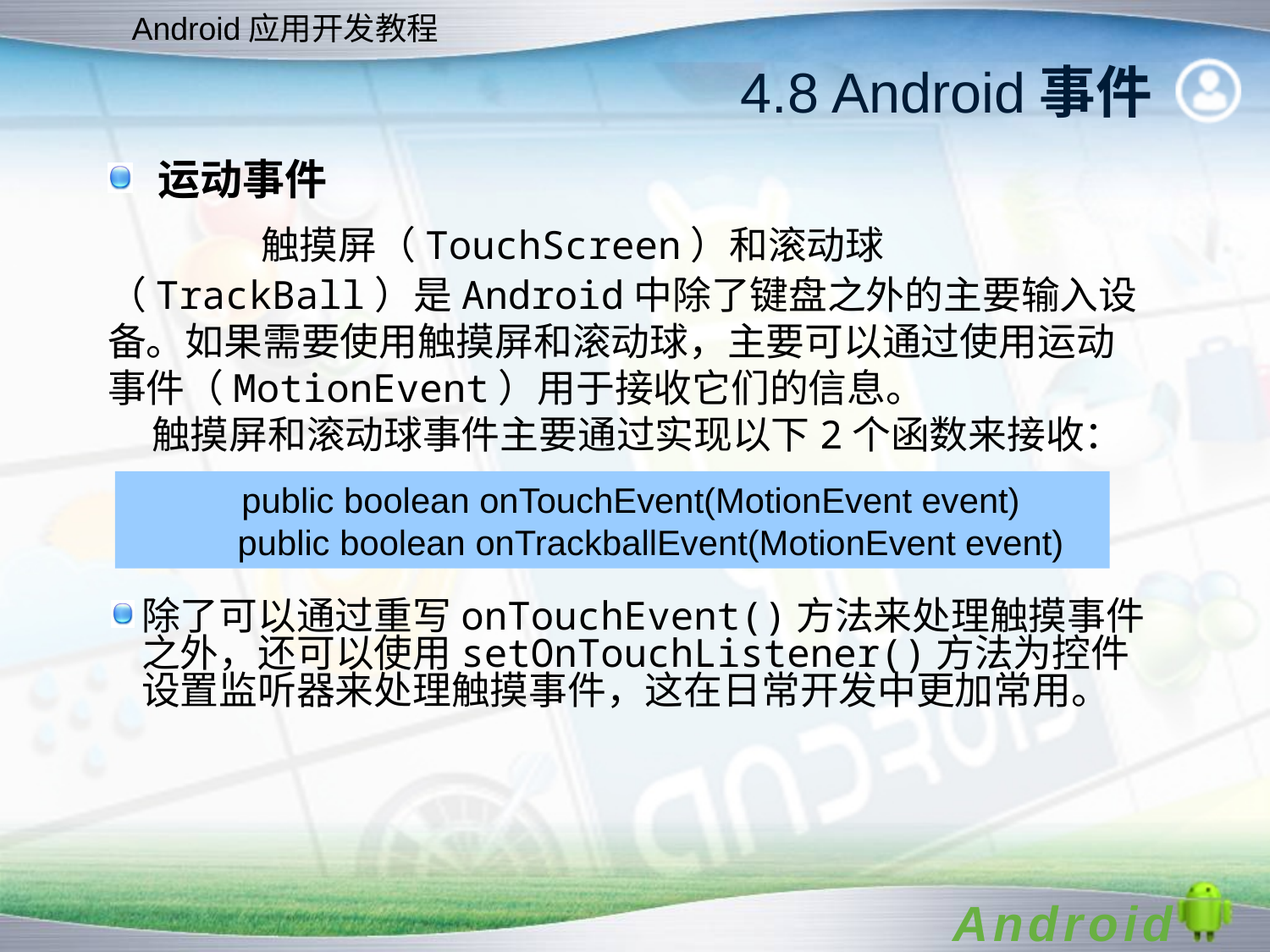

4.8 Android事件
 运动事件
		 触摸屏（TouchScreen）和滚动球（TrackBall）是Android中除了键盘之外的主要输入设备。如果需要使用触摸屏和滚动球，主要可以通过使用运动事件（MotionEvent）用于接收它们的信息。
    触摸屏和滚动球事件主要通过实现以下2个函数来接收：
 public boolean onTouchEvent(MotionEvent event)
     public boolean onTrackballEvent(MotionEvent event)
除了可以通过重写onTouchEvent()方法来处理触摸事件之外，还可以使用setOnTouchListener()方法为控件设置监听器来处理触摸事件，这在日常开发中更加常用。